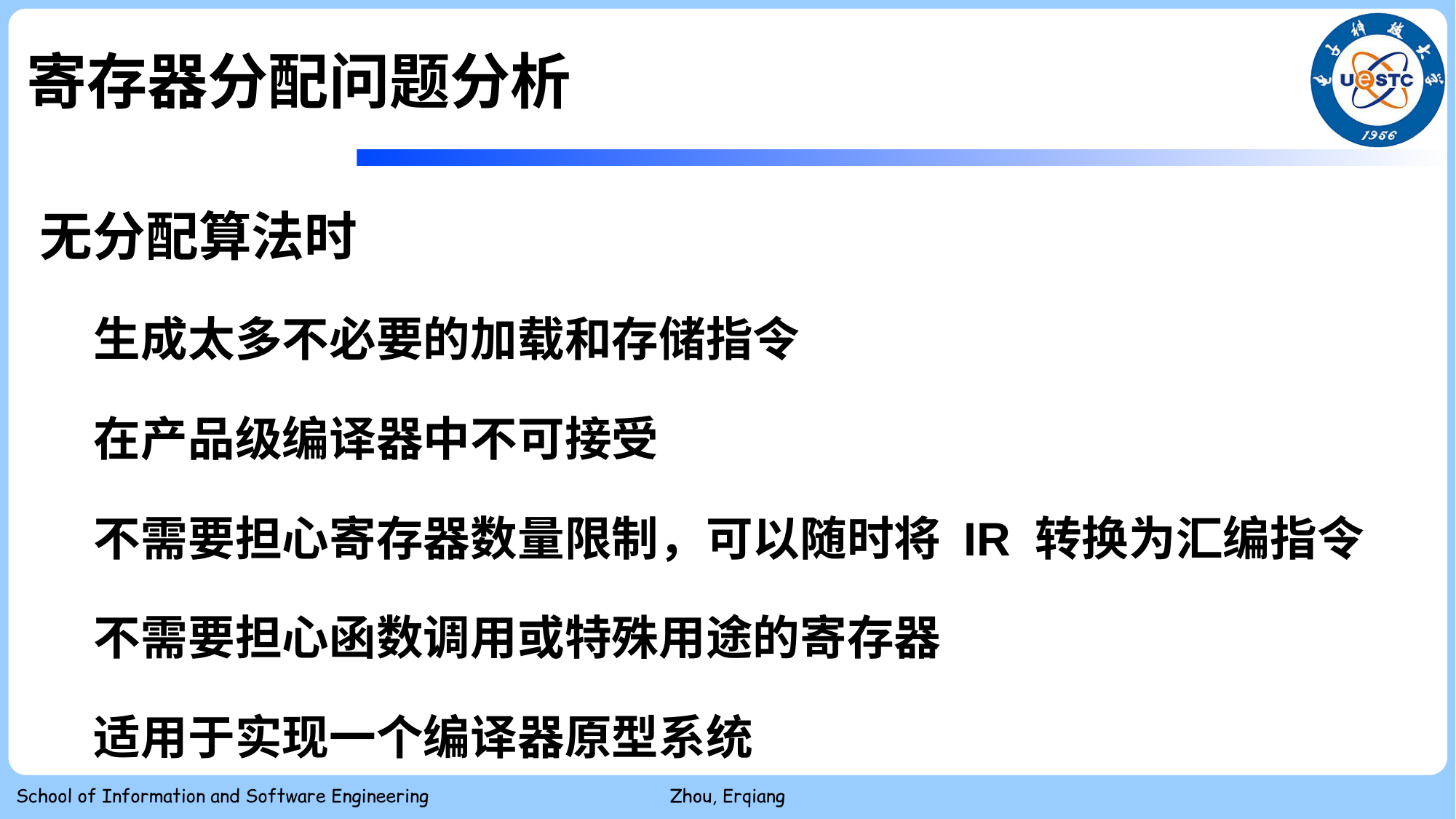

# 寄存器分配问题分析
无分配算法时
    生成太多不必要的加载和存储指令
    在产品级编译器中不可接受
    不需要担心寄存器数量限制，可以随时将 IR 转换为汇编指令
    不需要担心函数调用或特殊用途的寄存器
    适用于实现一个编译器原型系统
School of Information and Software Engineering
Zhou, Erqiang
18